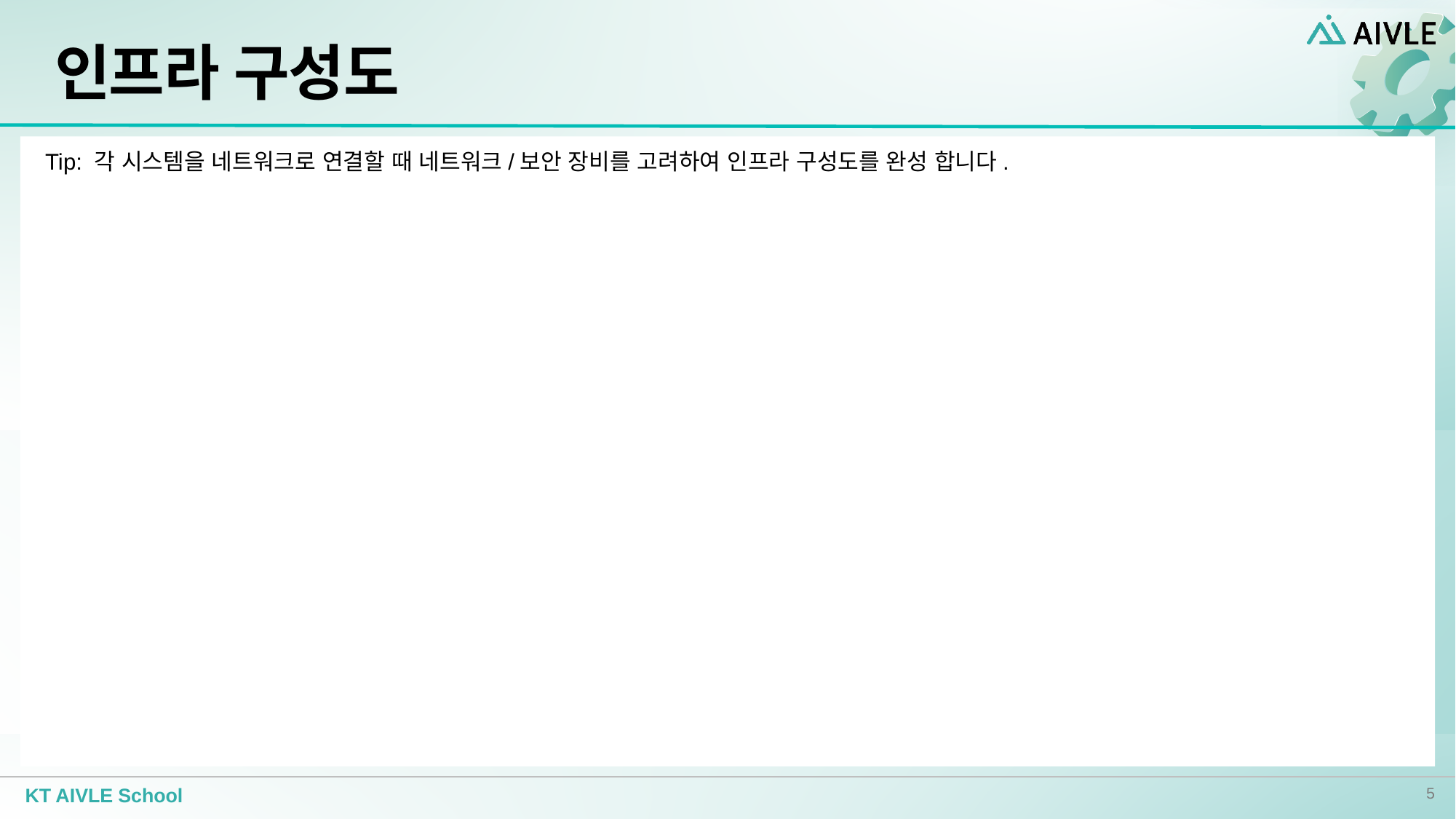

# 인프라 구성도
Tip: 각 시스템을 네트워크로 연결할 때 네트워크/보안 장비를 고려하여 인프라 구성도를 완성 합니다.